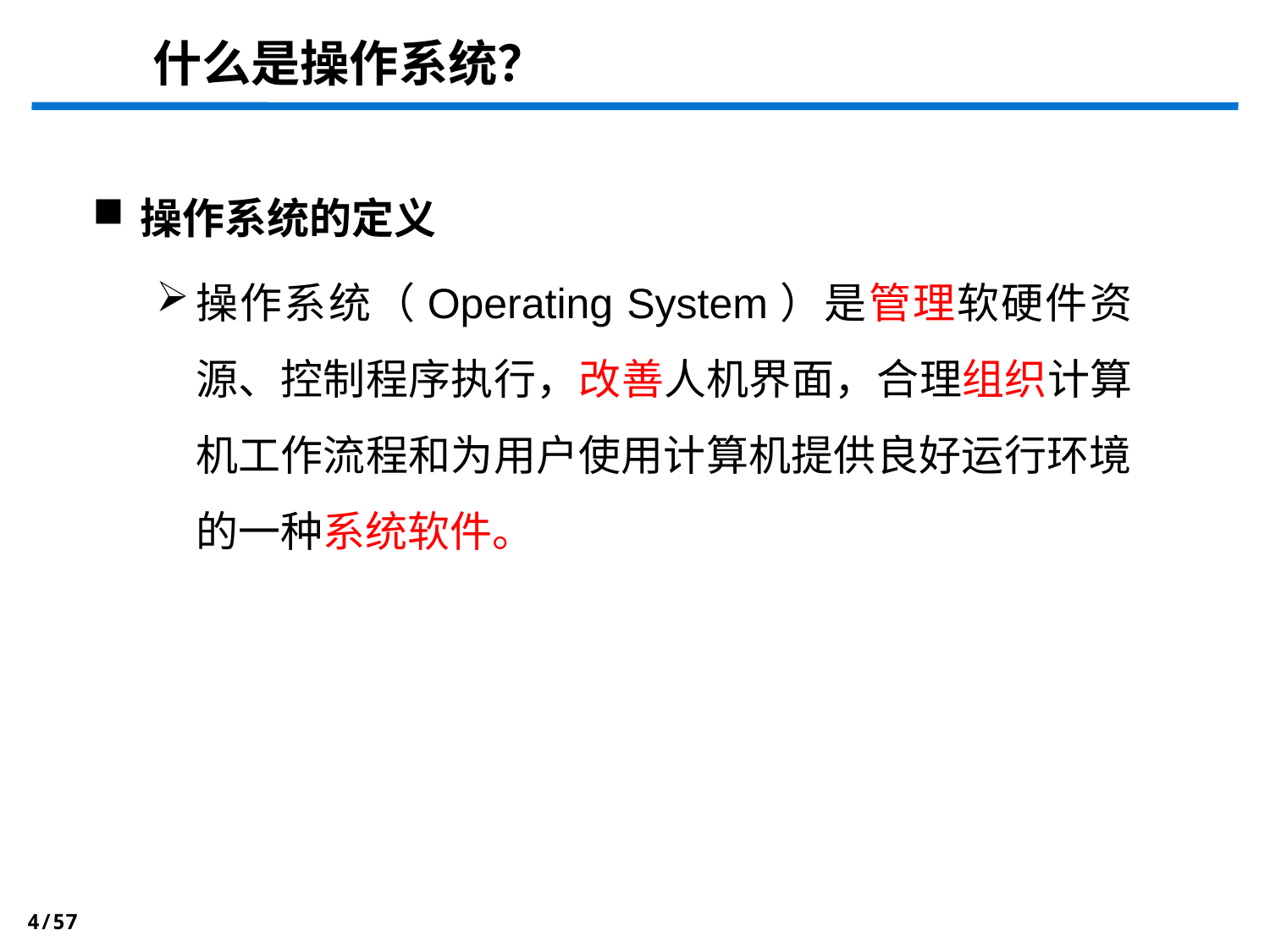

# 什么是操作系统？
操作系统的定义
操作系统（Operating System）是管理软硬件资源、控制程序执行，改善人机界面，合理组织计算机工作流程和为用户使用计算机提供良好运行环境的一种系统软件。